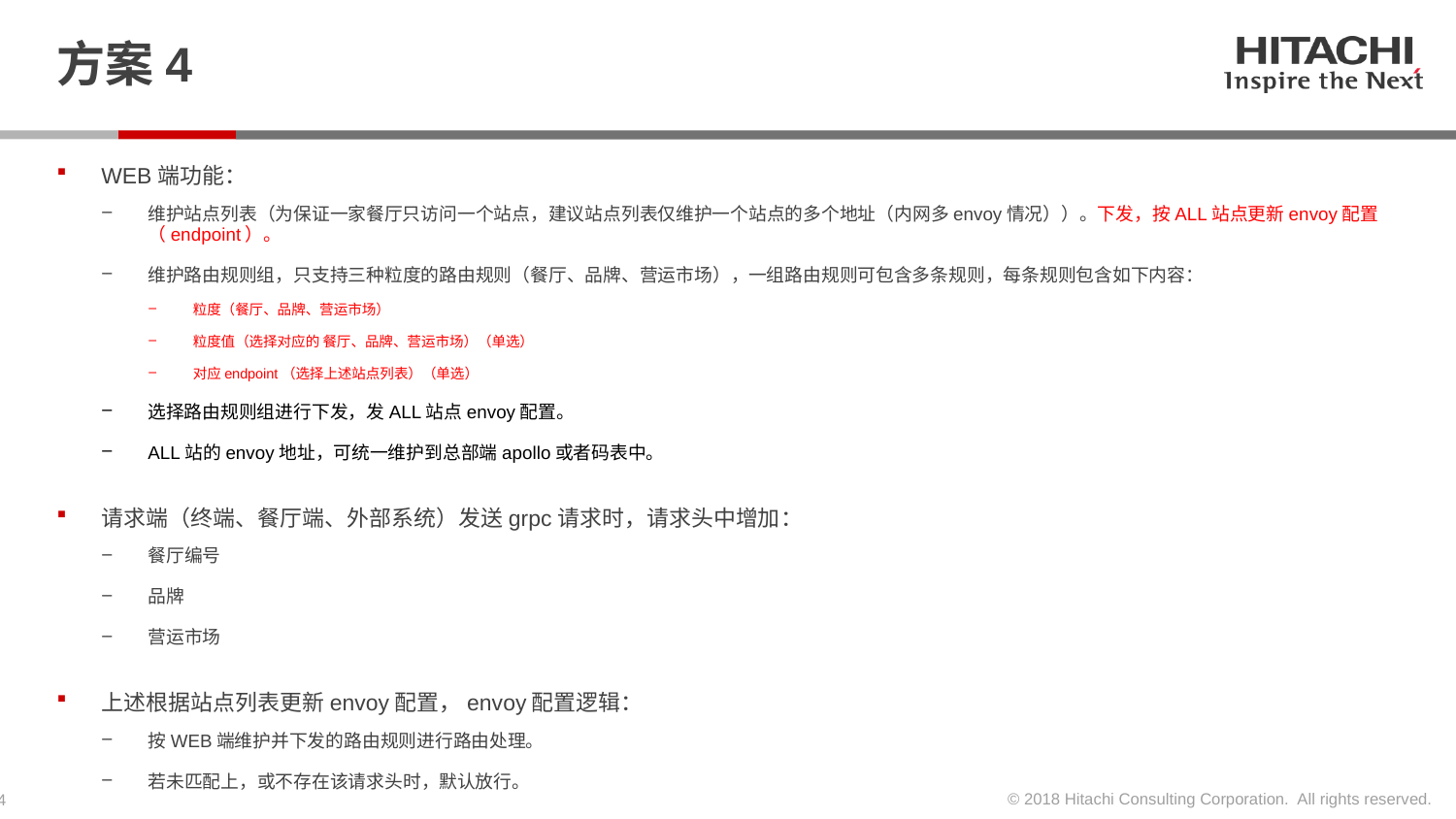

# 方案4
WEB端功能：
维护站点列表（为保证一家餐厅只访问一个站点，建议站点列表仅维护一个站点的多个地址（内网多envoy情况））。下发，按ALL站点更新envoy配置（endpoint）。
维护路由规则组，只支持三种粒度的路由规则（餐厅、品牌、营运市场），一组路由规则可包含多条规则，每条规则包含如下内容：
粒度（餐厅、品牌、营运市场）
粒度值（选择对应的 餐厅、品牌、营运市场）（单选）
对应endpoint（选择上述站点列表）（单选）
选择路由规则组进行下发，发ALL站点envoy配置。
ALL站的envoy地址，可统一维护到总部端apollo或者码表中。
请求端（终端、餐厅端、外部系统）发送grpc请求时，请求头中增加：
餐厅编号
品牌
营运市场
上述根据站点列表更新envoy配置，envoy配置逻辑：
按WEB端维护并下发的路由规则进行路由处理。
若未匹配上，或不存在该请求头时，默认放行。